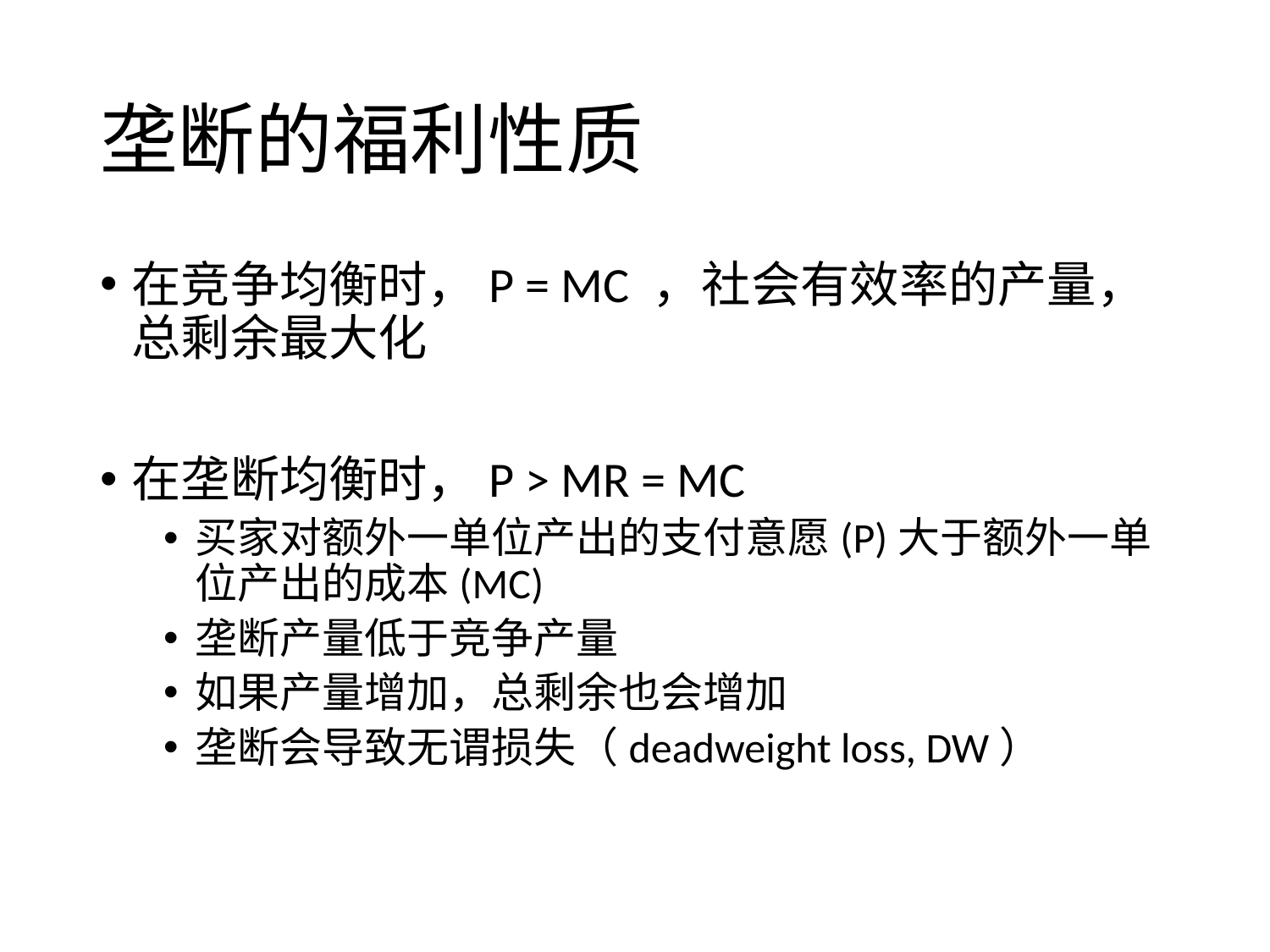

# 垄断的福利性质
在竞争均衡时，P = MC ，社会有效率的产量，总剩余最大化

在垄断均衡时，P > MR = MC
买家对额外一单位产出的支付意愿(P)大于额外一单位产出的成本(MC)
垄断产量低于竞争产量
如果产量增加，总剩余也会增加
垄断会导致无谓损失（deadweight loss, DW）